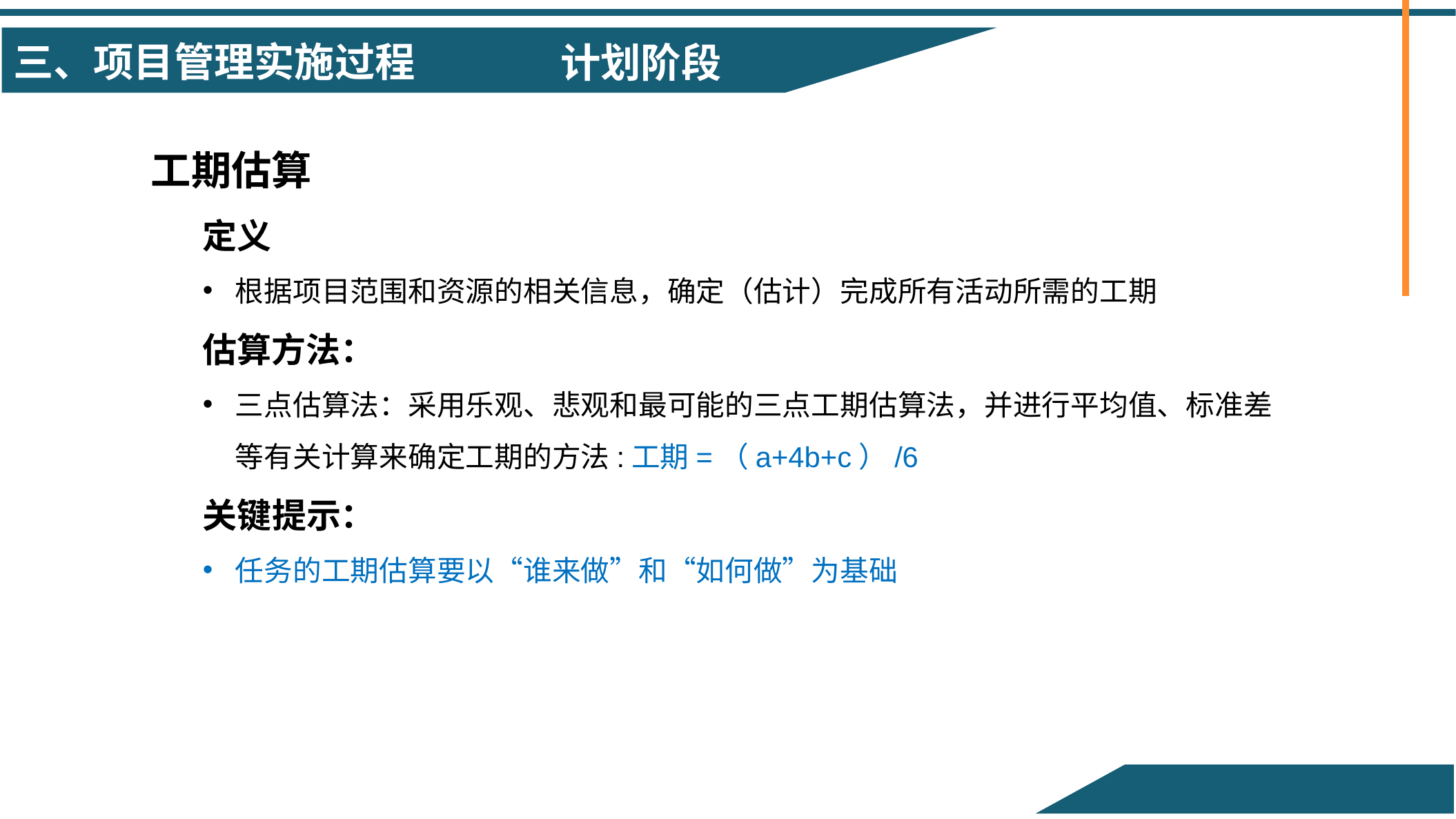

计划阶段
工期估算
定义
根据项目范围和资源的相关信息，确定（估计）完成所有活动所需的工期
估算方法：
三点估算法：采用乐观、悲观和最可能的三点工期估算法，并进行平均值、标准差等有关计算来确定工期的方法:工期=（a+4b+c）/6
关键提示：
任务的工期估算要以“谁来做”和“如何做”为基础